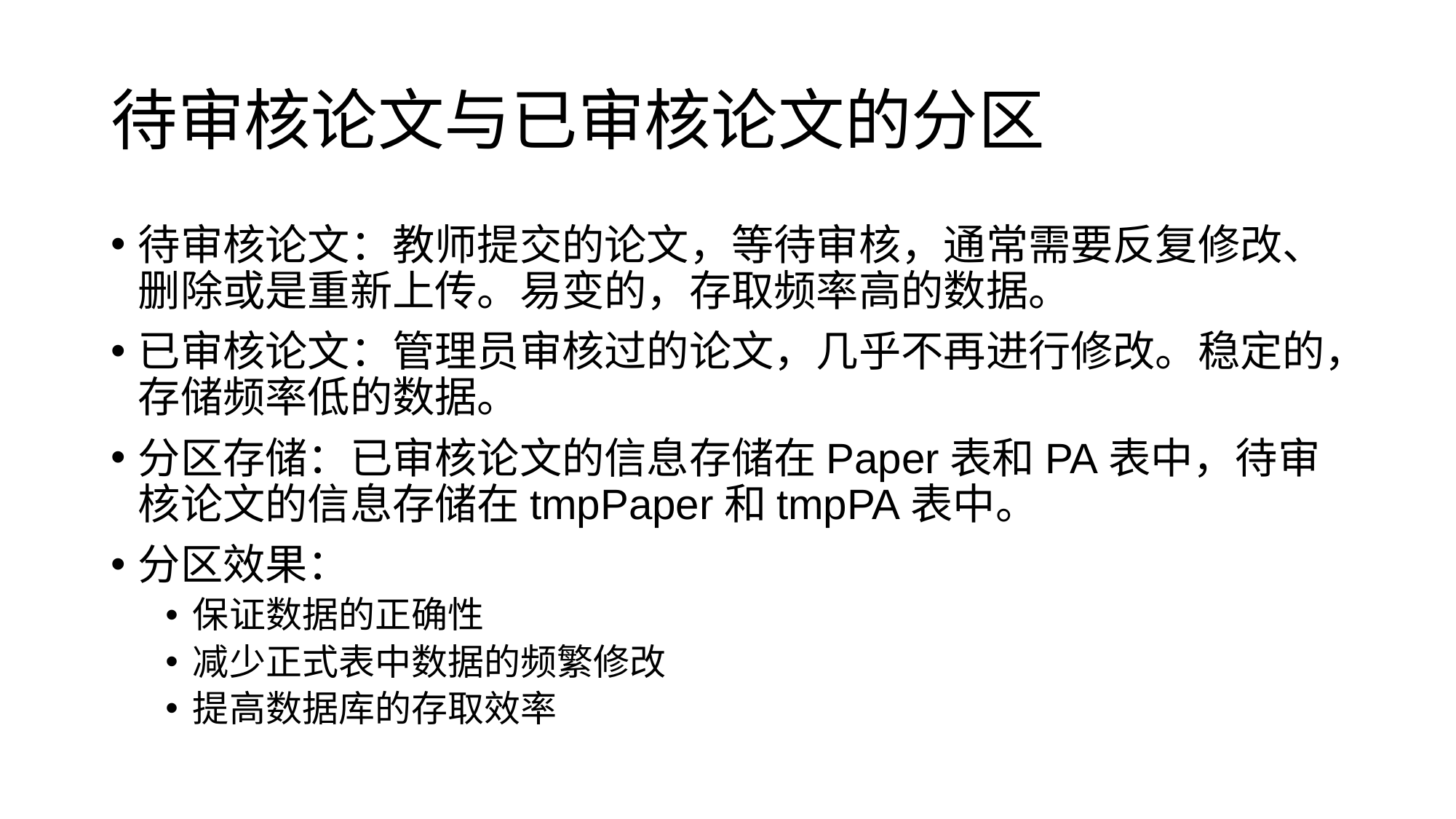

# 待审核论文与已审核论文的分区
待审核论文：教师提交的论文，等待审核，通常需要反复修改、删除或是重新上传。易变的，存取频率高的数据。
已审核论文：管理员审核过的论文，几乎不再进行修改。稳定的，存储频率低的数据。
分区存储：已审核论文的信息存储在Paper表和PA表中，待审核论文的信息存储在tmpPaper和tmpPA表中。
分区效果：
保证数据的正确性
减少正式表中数据的频繁修改
提高数据库的存取效率